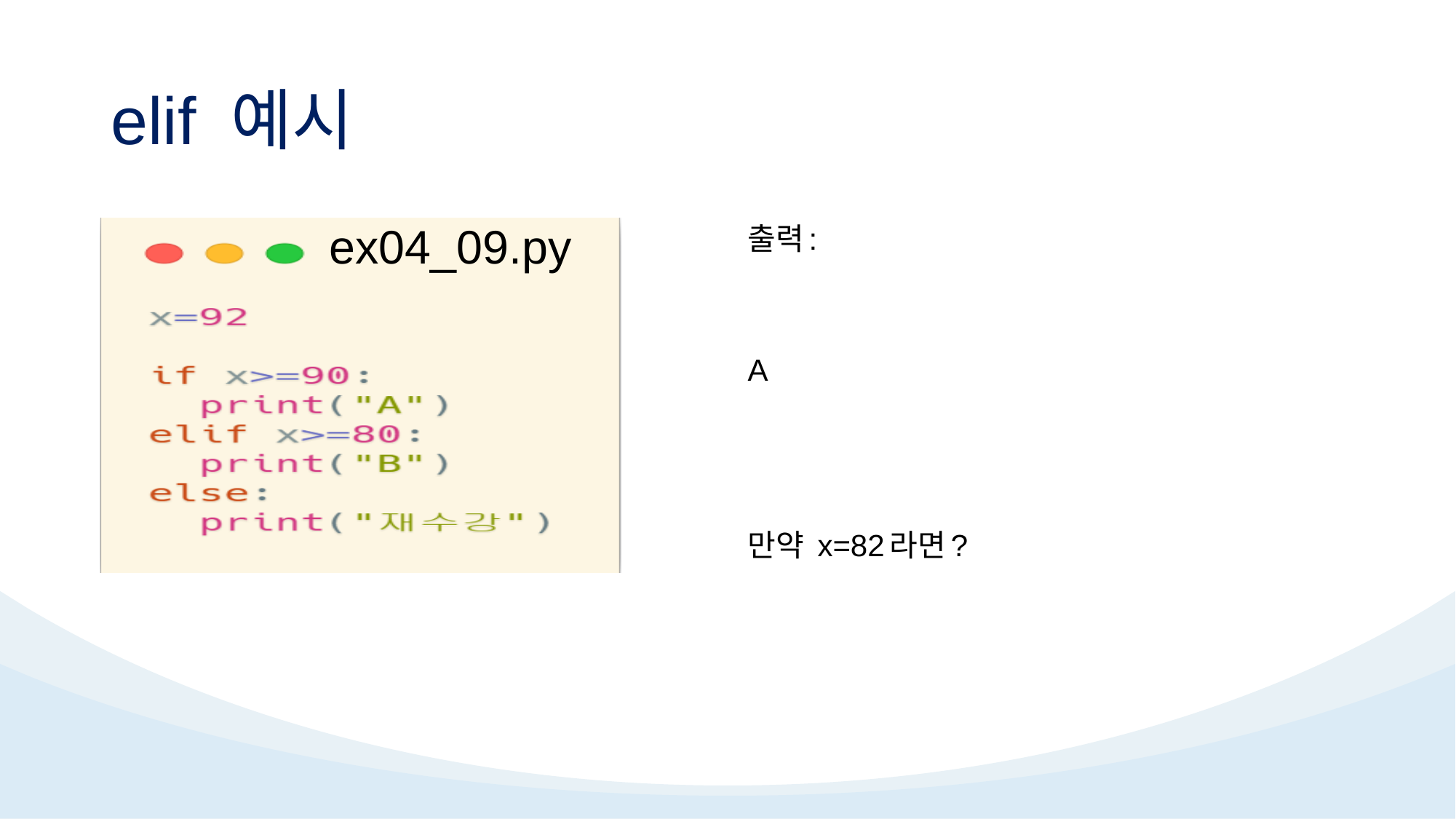

# elif 예시
		ex04_09.py
출력:

A

만약 x=82라면?